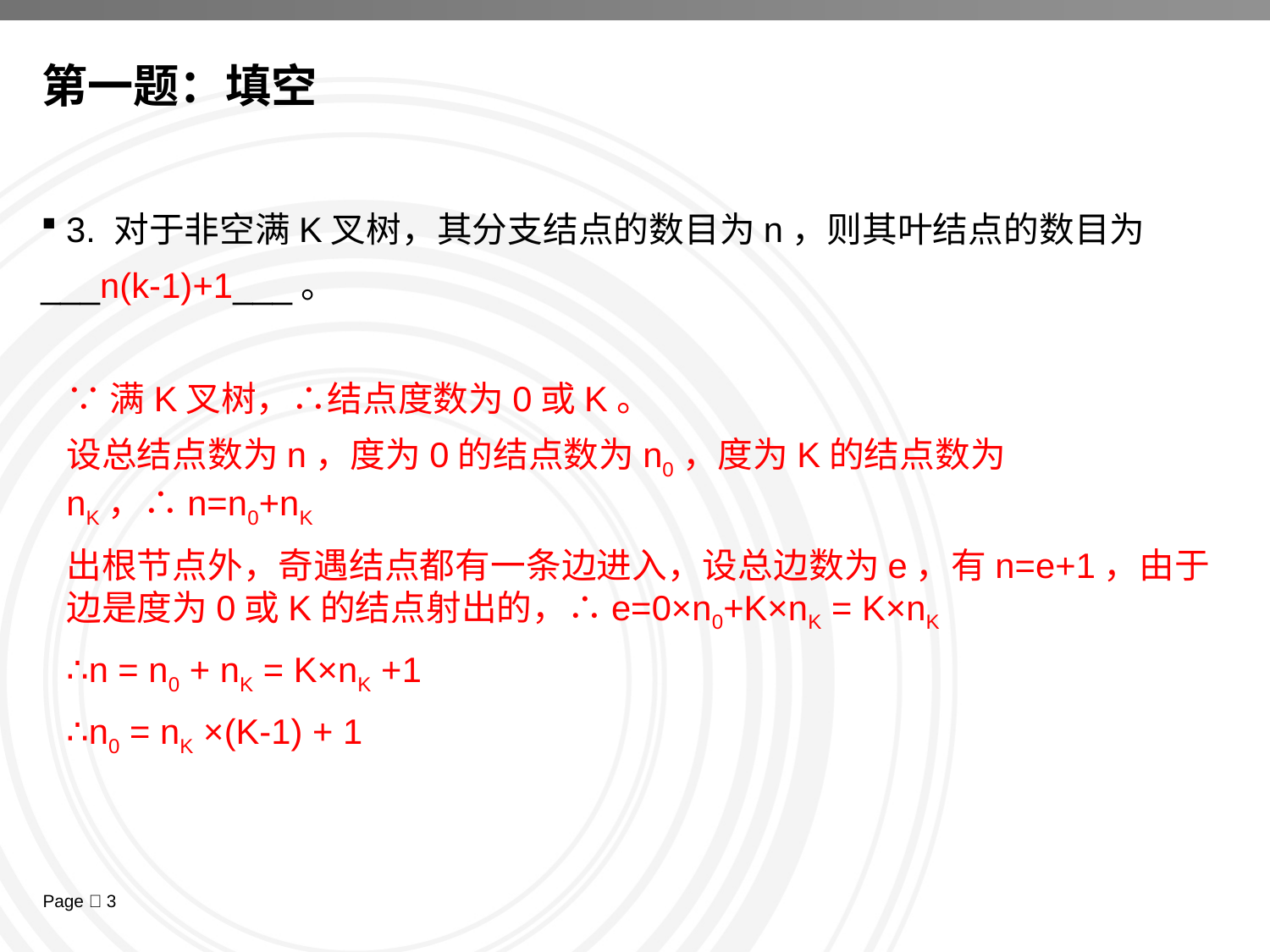

# 第一题：填空
3. 对于非空满K叉树，其分支结点的数目为n，则其叶结点的数目为
___n(k-1)+1___。

∵满K叉树，∴结点度数为0或K。
设总结点数为n，度为0的结点数为n0，度为K的结点数为nK，∴n=n0+nK
出根节点外，奇遇结点都有一条边进入，设总边数为e，有n=e+1，由于边是度为0或K的结点射出的，∴e=0×n0+K×nK = K×nK
∴n = n0 + nK = K×nK +1
∴n0 = nK ×(K-1) + 1